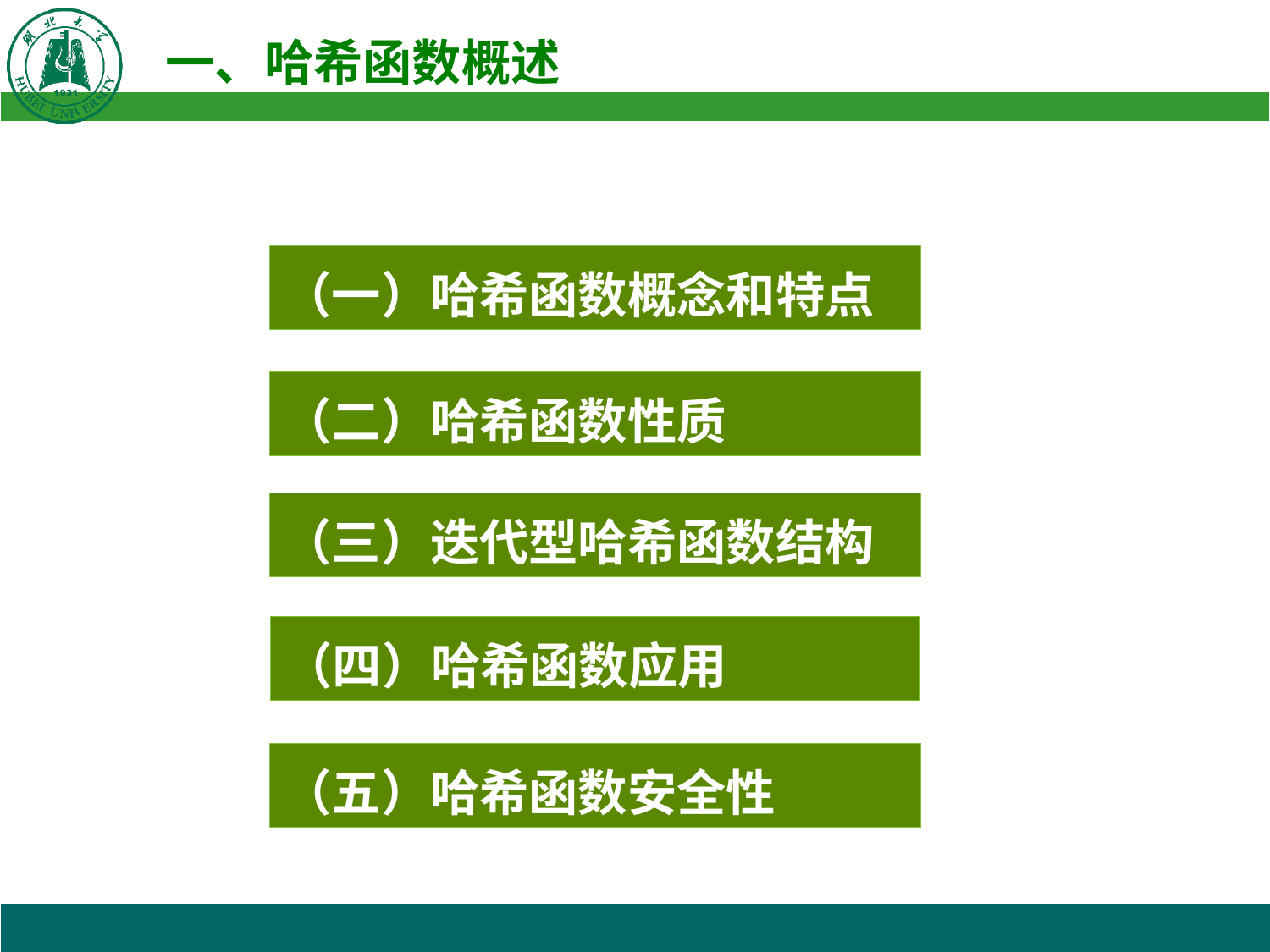

（一）哈希函数概念和特点
（二）哈希函数性质
（三）迭代型哈希函数结构
（四）哈希函数应用
（五）哈希函数安全性